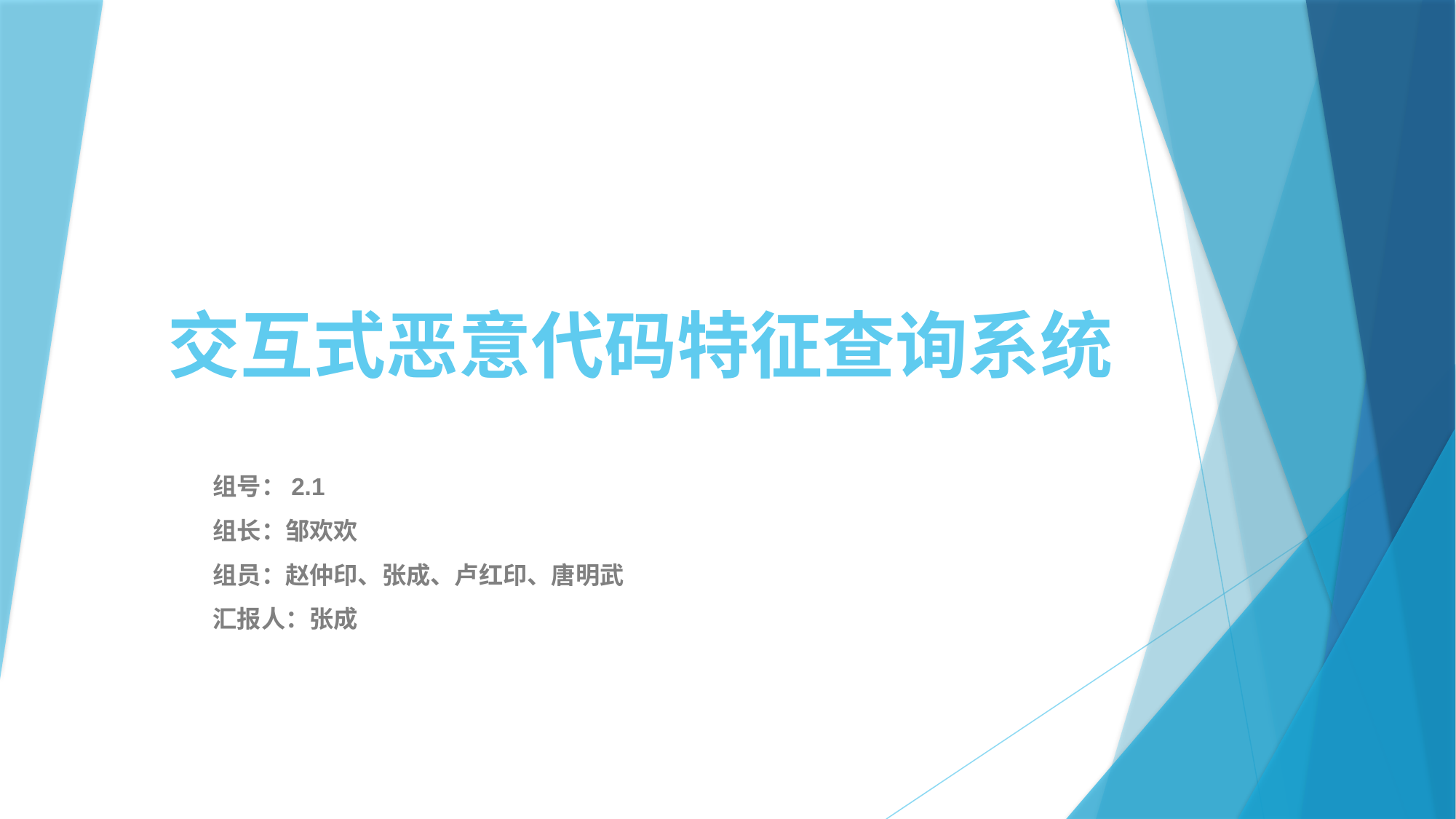

# 交互式恶意代码特征查询系统
组号：2.1
组长：邹欢欢
组员：赵仲印、张成、卢红印、唐明武
汇报人：张成